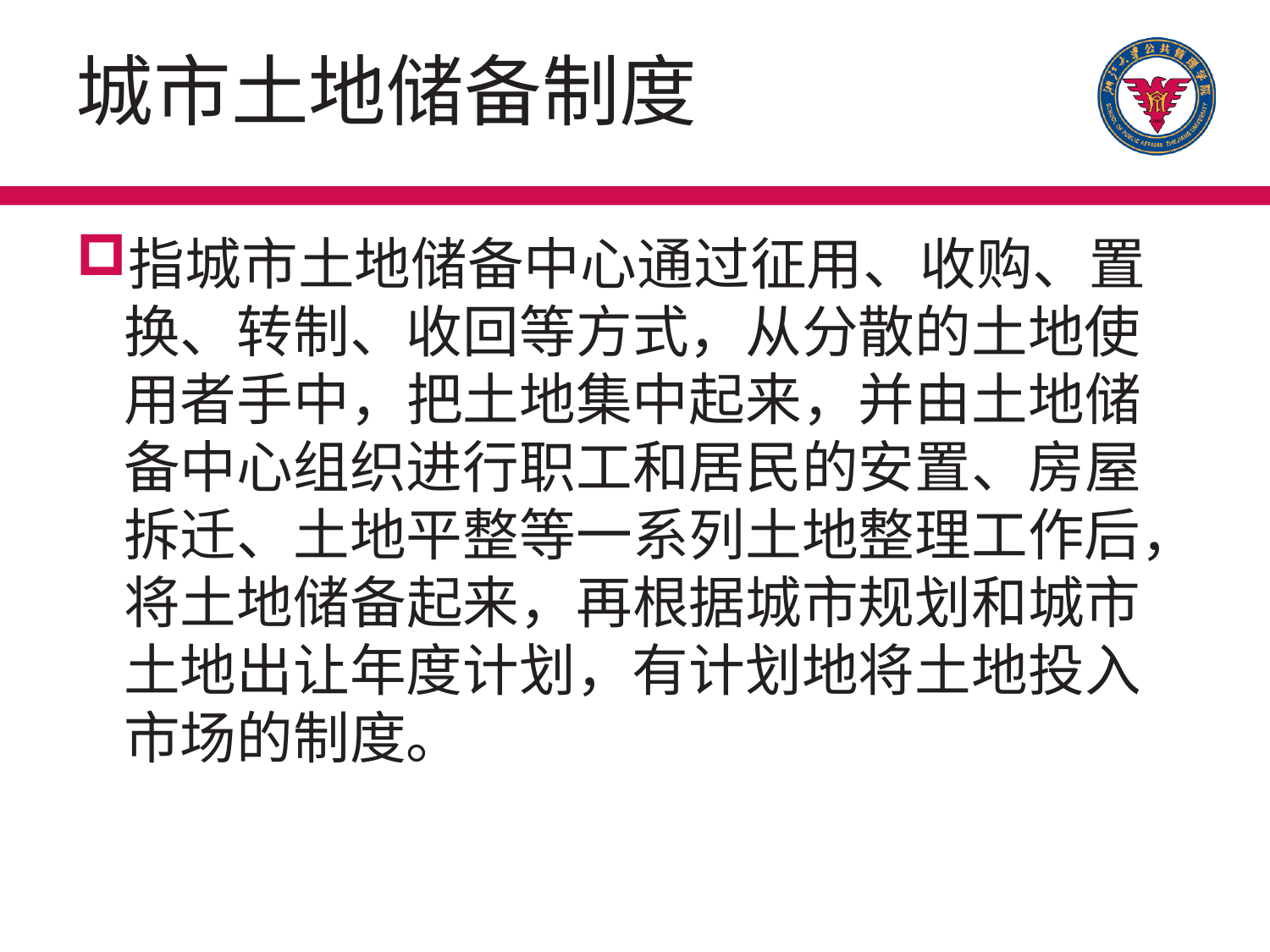

# 城市土地储备制度
指城市土地储备中心通过征用、收购、置换、转制、收回等方式，从分散的土地使用者手中，把土地集中起来，并由土地储备中心组织进行职工和居民的安置、房屋拆迁、土地平整等一系列土地整理工作后，将土地储备起来，再根据城市规划和城市土地出让年度计划，有计划地将土地投入市场的制度。